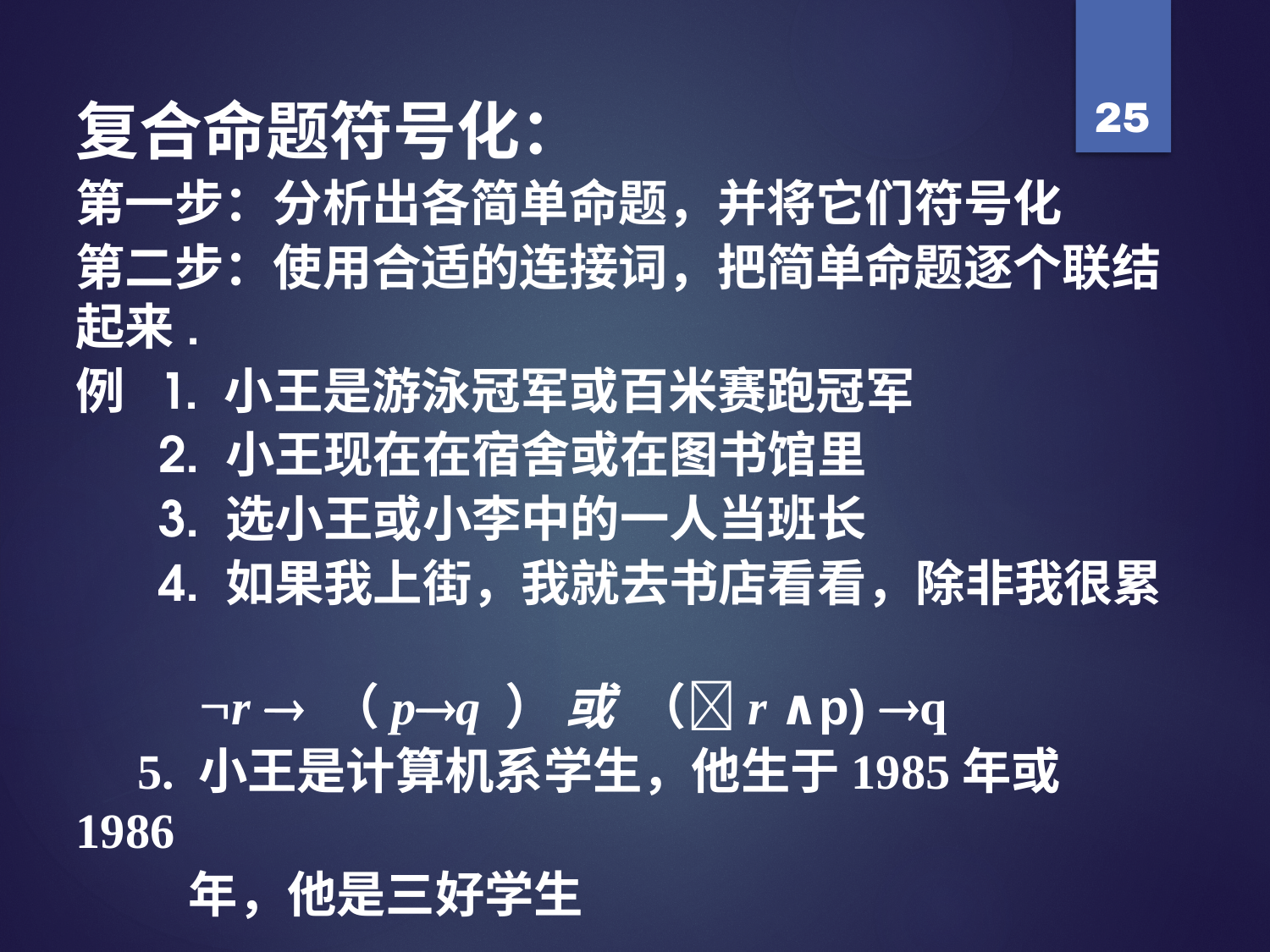

25
复合命题符号化：
第一步：分析出各简单命题，并将它们符号化
第二步：使用合适的连接词，把简单命题逐个联结起来.
例  1. 小王是游泳冠军或百米赛跑冠军
      2. 小王现在在宿舍或在图书馆里
      3. 选小王或小李中的一人当班长
      4. 如果我上街，我就去书店看看，除非我很累
         ¬r → （p→q ） 或  （¬r ∧p) →q
     5. 小王是计算机系学生，他生于1985年或1986
         年，他是三好学生